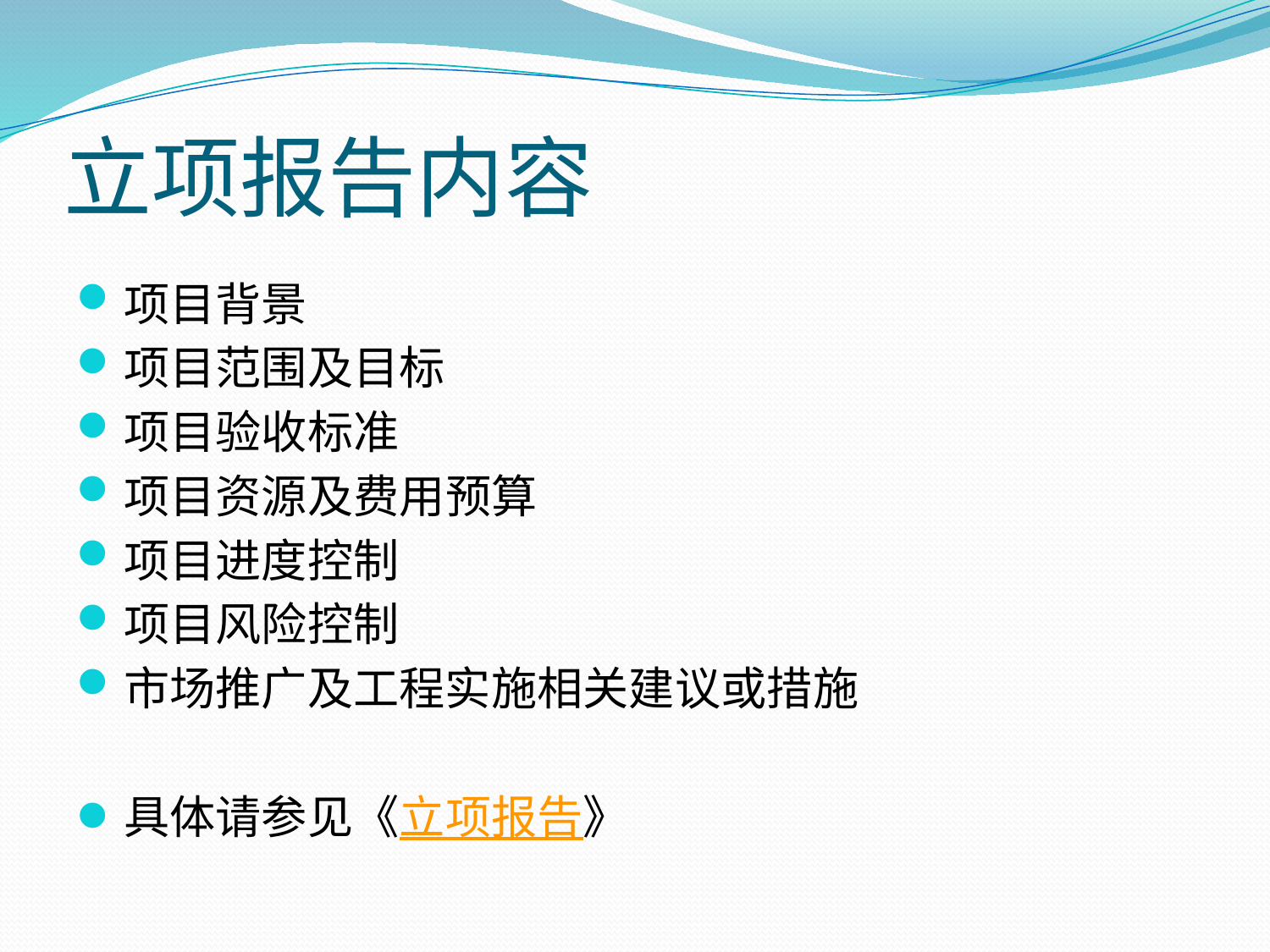

# 立项报告内容
项目背景
项目范围及目标
项目验收标准
项目资源及费用预算
项目进度控制
项目风险控制
市场推广及工程实施相关建议或措施

具体请参见《立项报告》